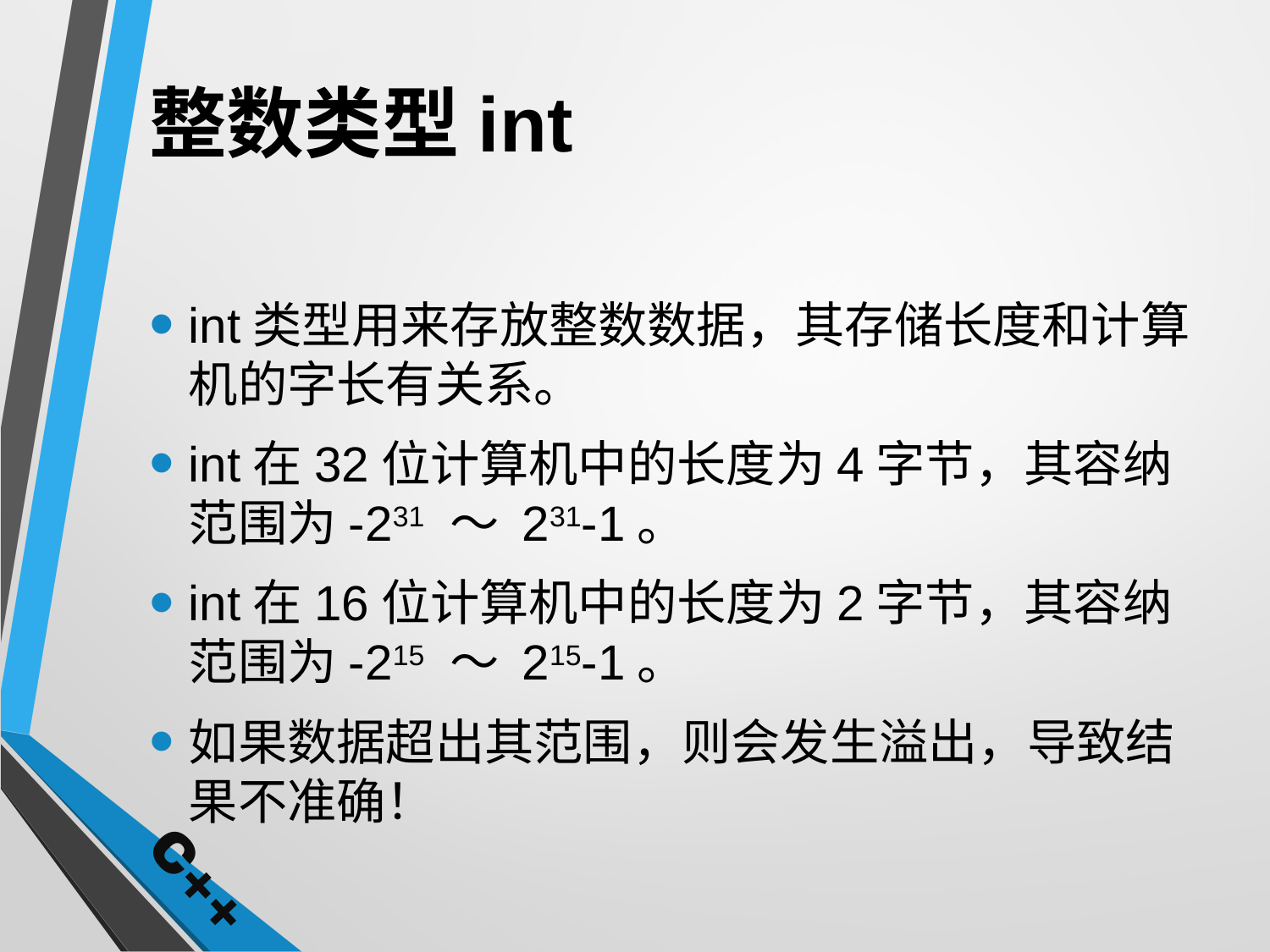

# 整数类型int
int类型用来存放整数数据，其存储长度和计算机的字长有关系。
int在32位计算机中的长度为4字节，其容纳范围为-231 ～ 231-1。
int在16位计算机中的长度为2字节，其容纳范围为-215 ～ 215-1。
如果数据超出其范围，则会发生溢出，导致结果不准确！